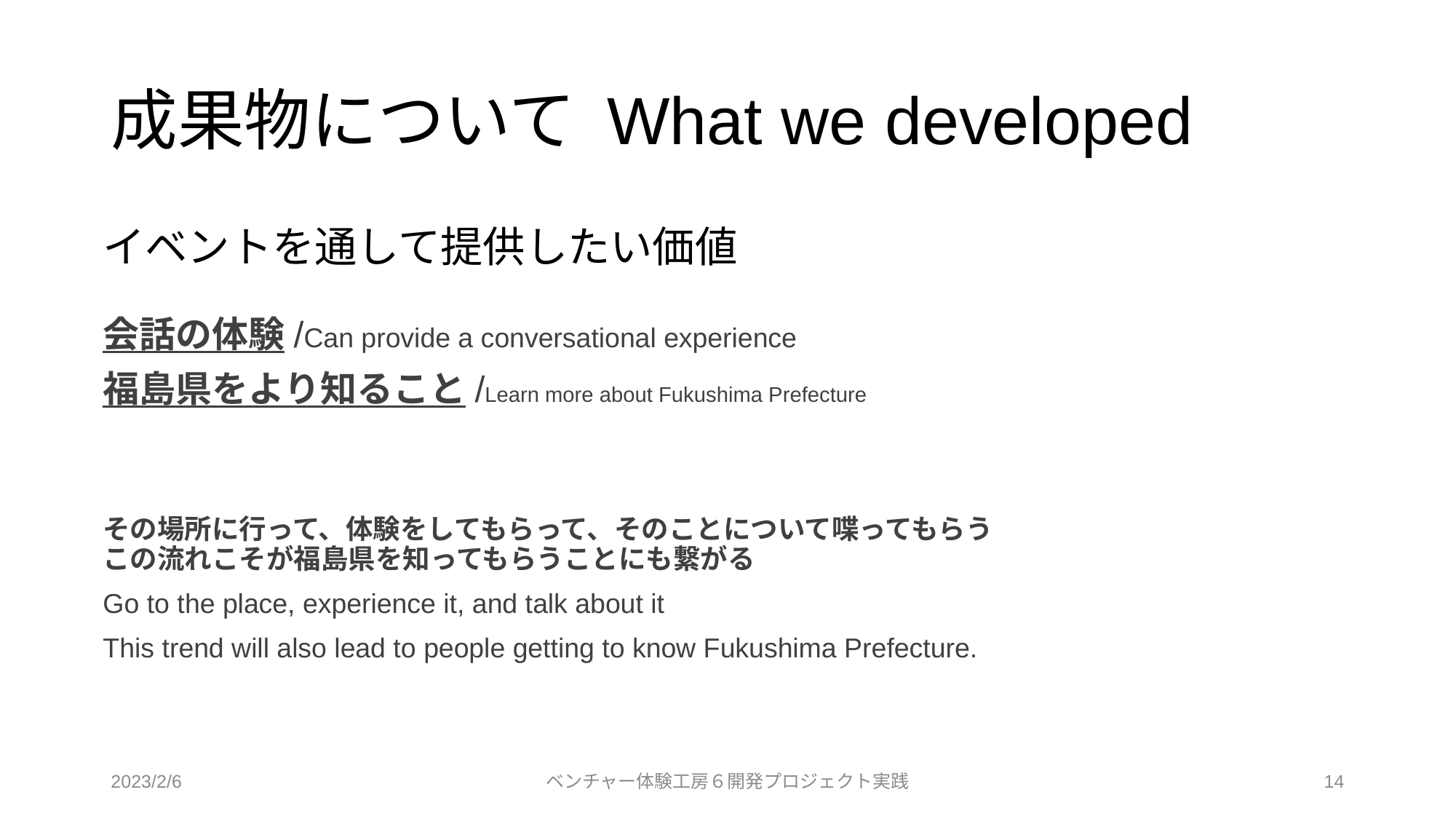

# 成果物について What we developed
イベントを通して提供したい価値

会話の体験/Can provide a conversational experience
福島県をより知ること/Learn more about Fukushima Prefecture

その場所に行って、体験をしてもらって、そのことについて喋ってもらう
この流れこそが福島県を知ってもらうことにも繋がる
Go to the place, experience it, and talk about it
This trend will also lead to people getting to know Fukushima Prefecture.

2023/2/6
ベンチャー体験工房６開発プロジェクト実践
14